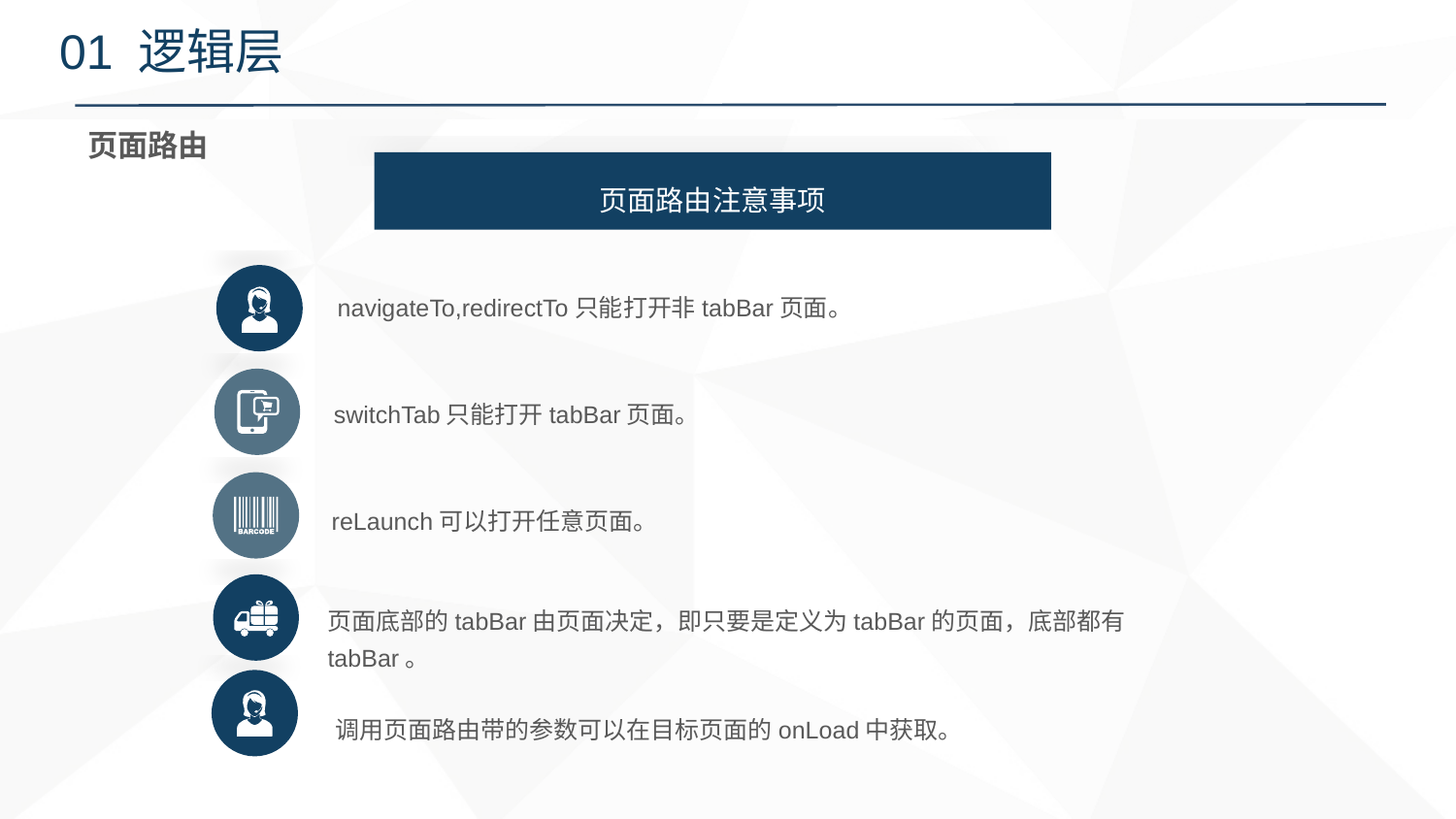

# 01 逻辑层
页面路由
页面路由注意事项

navigateTo,redirectTo只能打开非tabBar页面。

switchTab只能打开tabBar页面。

reLaunch可以打开任意页面。

页面底部的tabBar由页面决定，即只要是定义为tabBar的页面，底部都有tabBar。

 调用页面路由带的参数可以在目标页面的onLoad中获取。